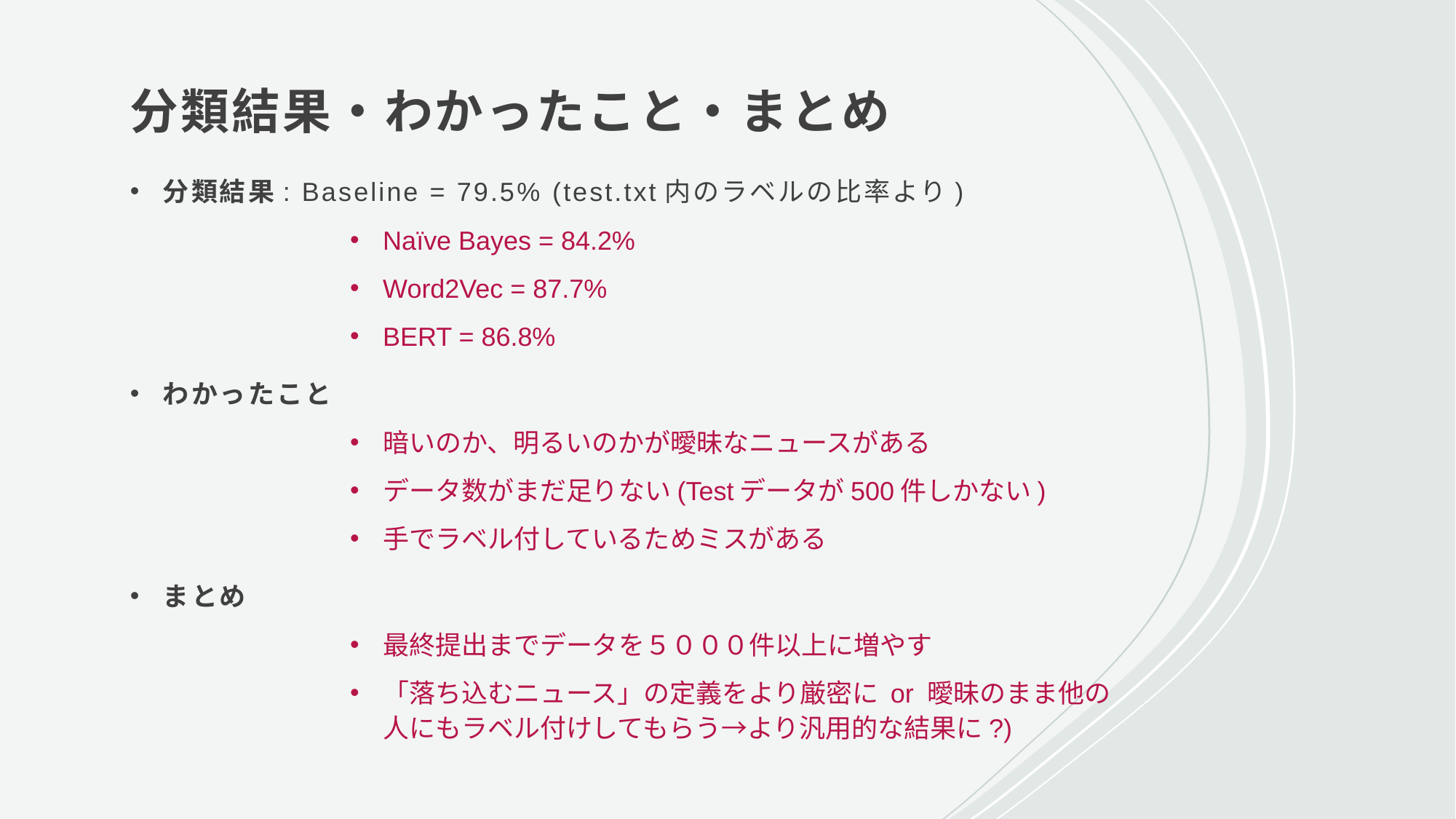

# 分類結果・わかったこと・まとめ
分類結果: Baseline = 79.5% (test.txt内のラベルの比率より)
Naïve Bayes = 84.2%
Word2Vec = 87.7%
BERT = 86.8%
わかったこと
暗いのか、明るいのかが曖昧なニュースがある
データ数がまだ足りない(Testデータが500件しかない)
手でラベル付しているためミスがある
まとめ
最終提出までデータを５０００件以上に増やす
「落ち込むニュース」の定義をより厳密に or 曖昧のまま他の人にもラベル付けしてもらう→より汎用的な結果に?)